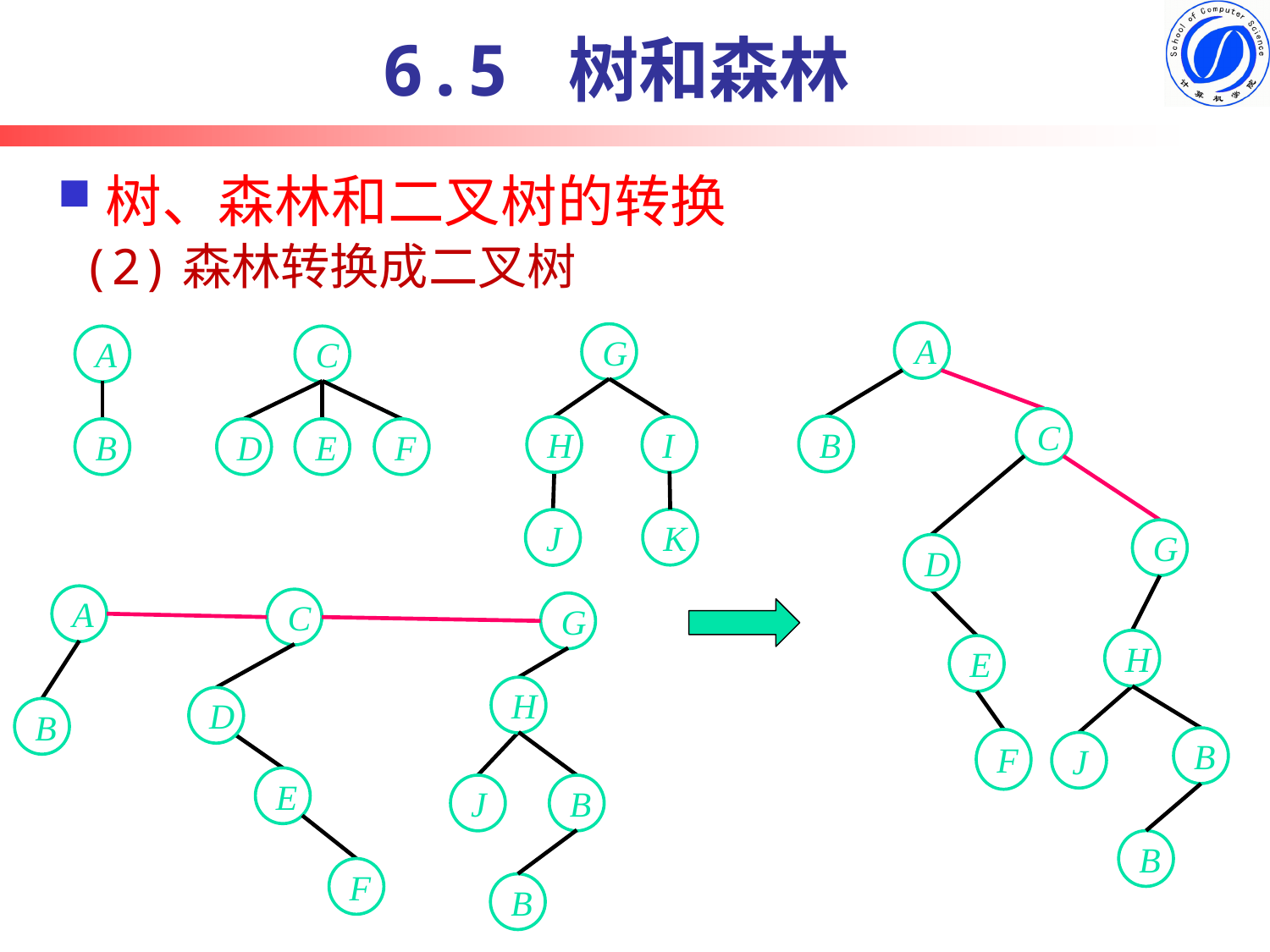

6.5 树和森林
# 树、森林和二叉树的转换
(2)森林转换成二叉树
A
B
C
D
E
F
G
H
B
J
B
G
H
I
K
J
A
B
C
D
E
F
A
B
C
D
E
F
G
H
J
B
B